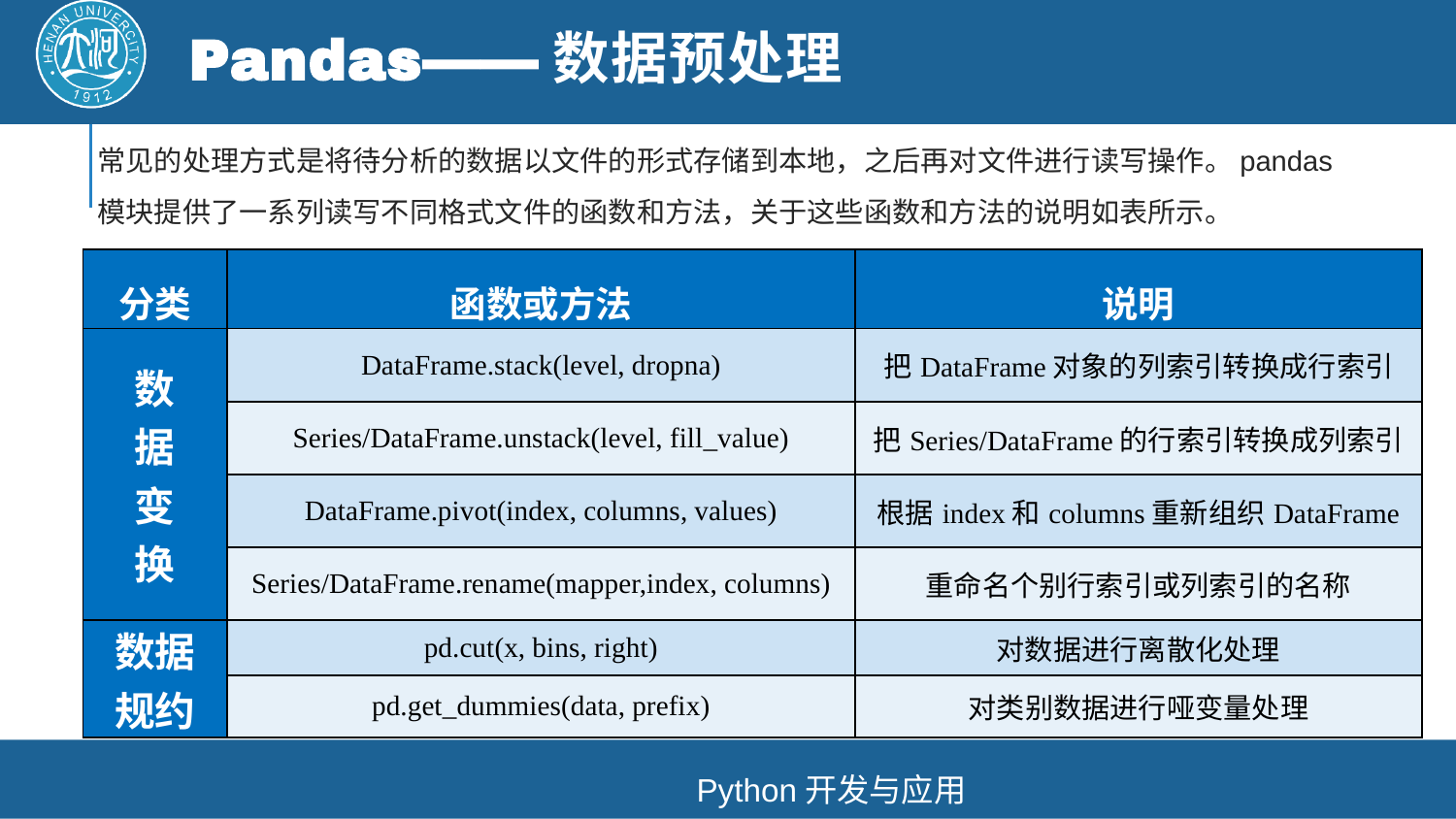

# Pandas——数据预处理
常见的处理方式是将待分析的数据以文件的形式存储到本地，之后再对文件进行读写操作。pandas模块提供了一系列读写不同格式文件的函数和方法，关于这些函数和方法的说明如表所示。
| 分类 | 函数或方法 | 说明 |
| --- | --- | --- |
| 数 据 变 换 | DataFrame.stack(level, dropna) | 把DataFrame对象的列索引转换成行索引 |
|  | Series/DataFrame.unstack(level, fill\_value) | 把Series/DataFrame的行索引转换成列索引 |
|  | DataFrame.pivot(index, columns, values) | 根据index和columns重新组织DataFrame |
|  | Series/DataFrame.rename(mapper,index, columns) | 重命名个别行索引或列索引的名称 |
| 数据 规约 | pd.cut(x, bins, right) | 对数据进行离散化处理 |
|  | pd.get\_dummies(data, prefix) | 对类别数据进行哑变量处理 |

Python开发与应用
25